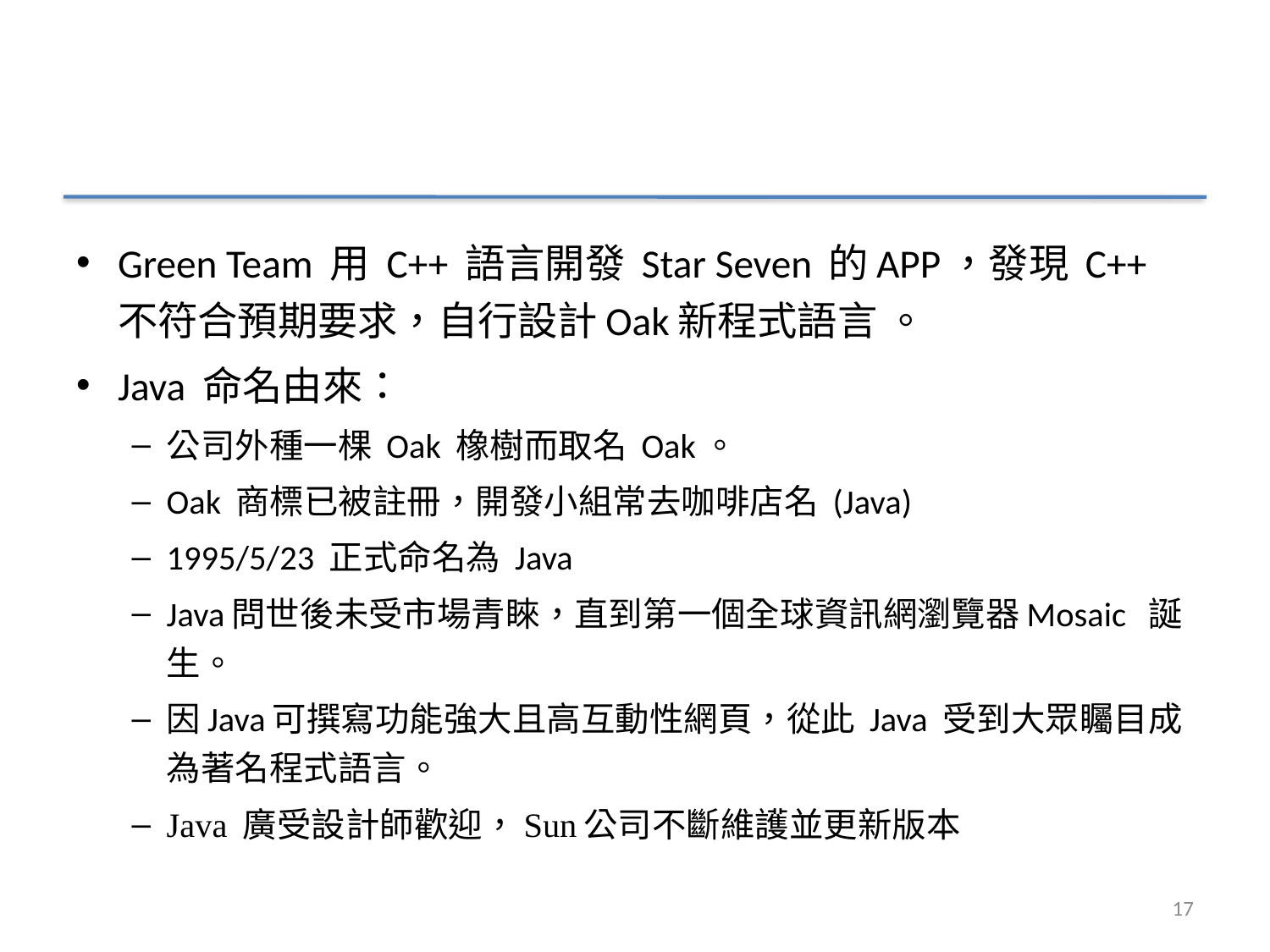

#
Green Team 用 C++ 語言開發 Star Seven 的APP，發現 C++ 不符合預期要求，自行設計Oak新程式語言 。
Java 命名由來：
公司外種一棵 Oak 橡樹而取名 Oak。
Oak 商標已被註冊，開發小組常去咖啡店名 (Java)
1995/5/23 正式命名為 Java
Java問世後未受市場青睞，直到第一個全球資訊網瀏覽器Mosaic  誕生。
因Java可撰寫功能強大且高互動性網頁，從此 Java 受到大眾矚目成為著名程式語言。
Java 廣受設計師歡迎，Sun公司不斷維護並更新版本

17